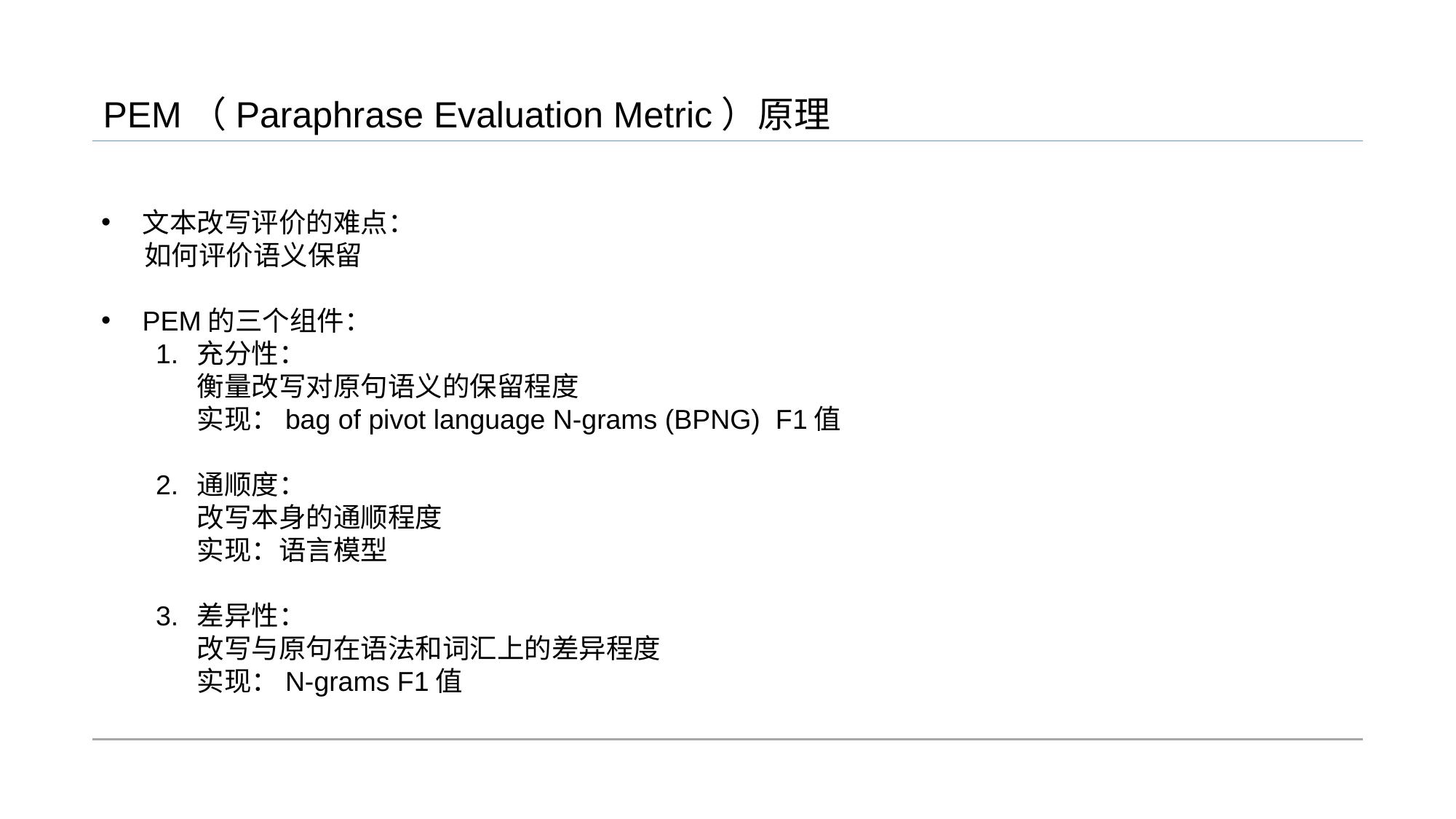

PEM（Paraphrase Evaluation Metric）原理
文本改写评价的难点：
如何评价语义保留

PEM的三个组件：
充分性：
衡量改写对原句语义的保留程度
实现：bag of pivot language N-grams (BPNG)  F1值
通顺度：
改写本身的通顺程度
实现：语言模型
差异性：
改写与原句在语法和词汇上的差异程度
实现：N-grams F1值